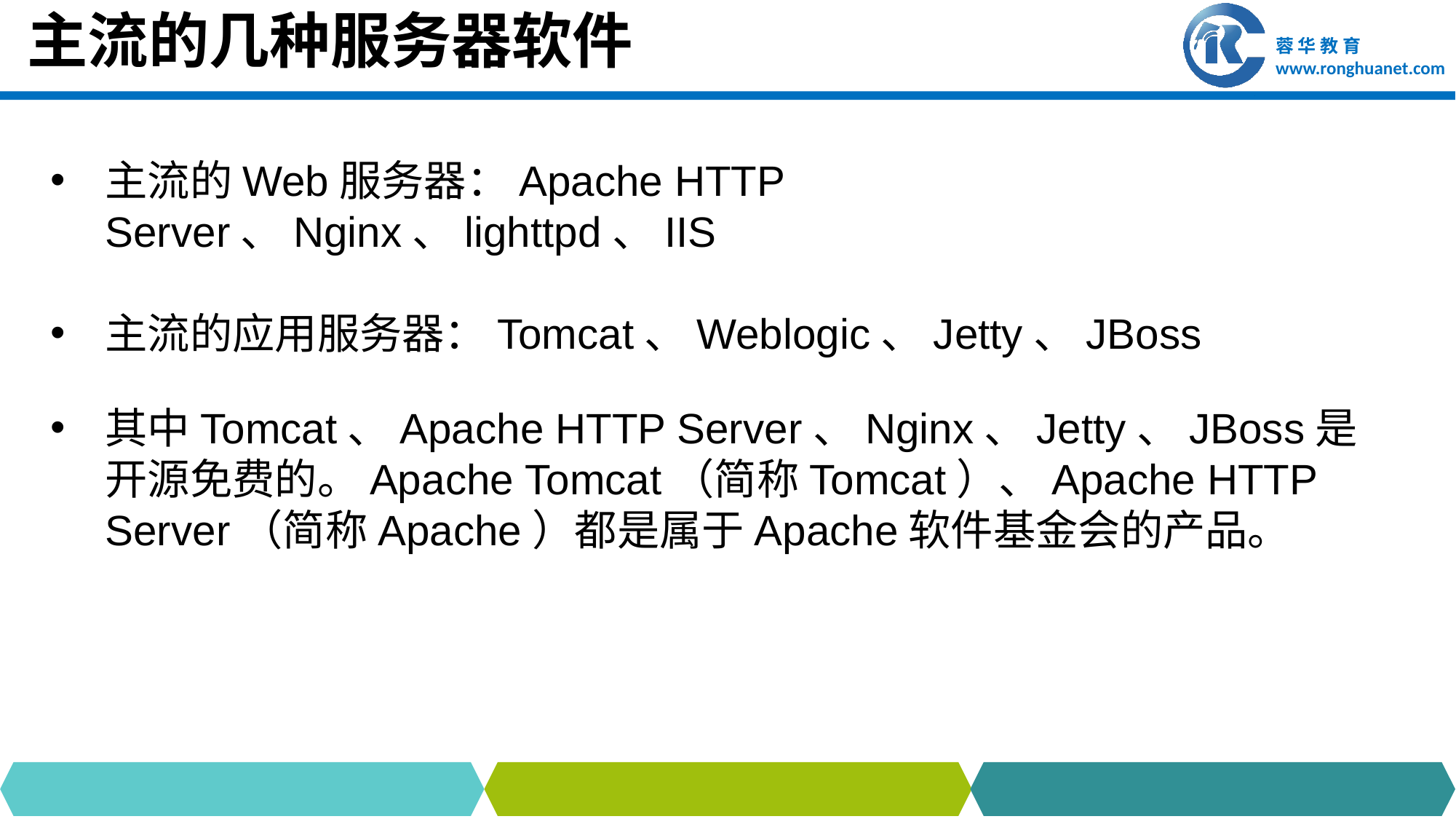

# 主流的几种服务器软件
主流的Web服务器：Apache HTTP Server、Nginx、lighttpd、IIS

主流的应用服务器：Tomcat、Weblogic、Jetty、JBoss

其中Tomcat、Apache HTTP Server、Nginx、Jetty、JBoss是开源免费的。Apache Tomcat（简称Tomcat）、Apache HTTP Server（简称Apache）都是属于Apache软件基金会的产品。